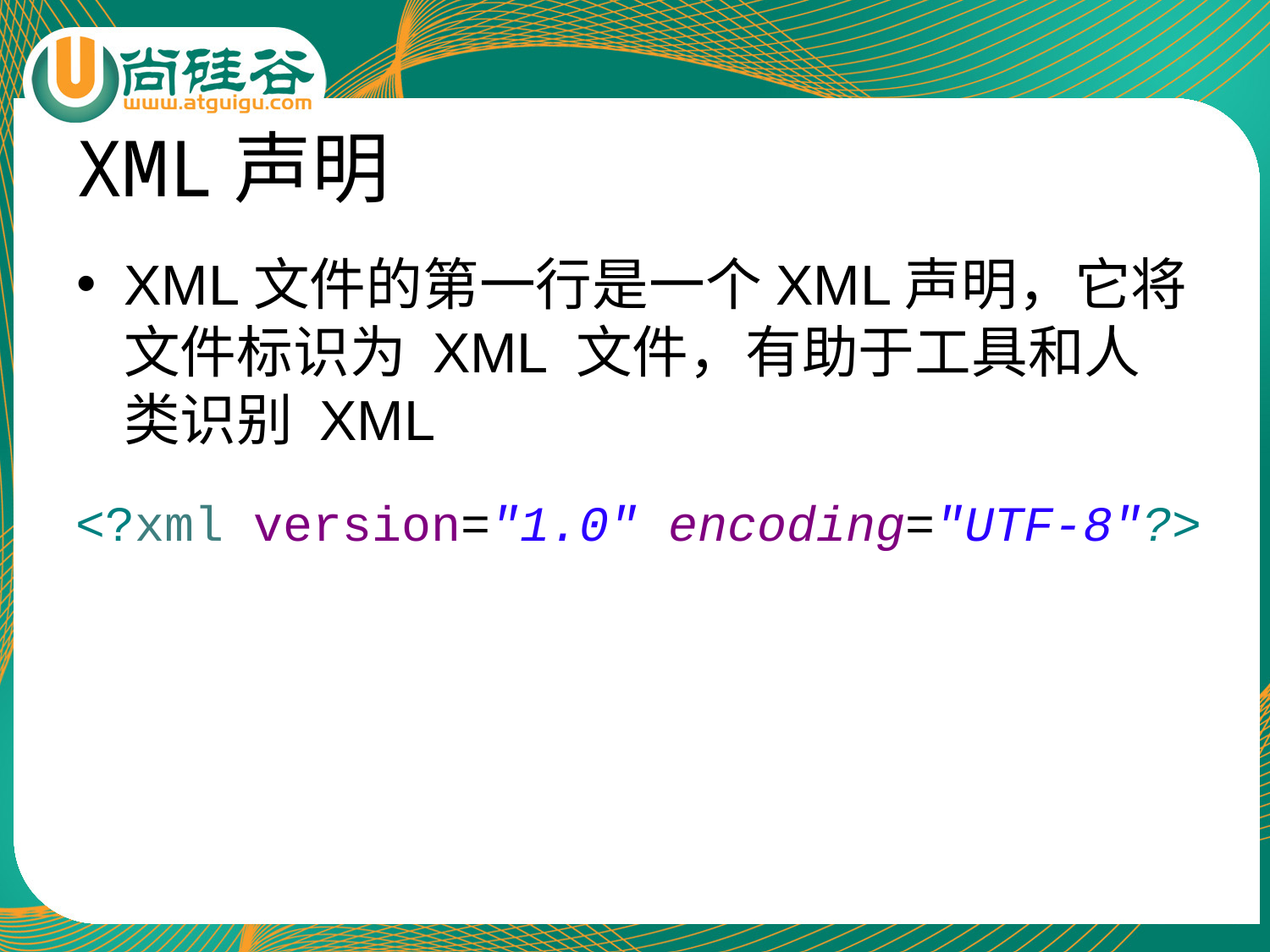

# XML声明
XML文件的第一行是一个XML声明，它将文件标识为 XML 文件，有助于工具和人类识别 XML

<?xml version="1.0" encoding="UTF-8"?>